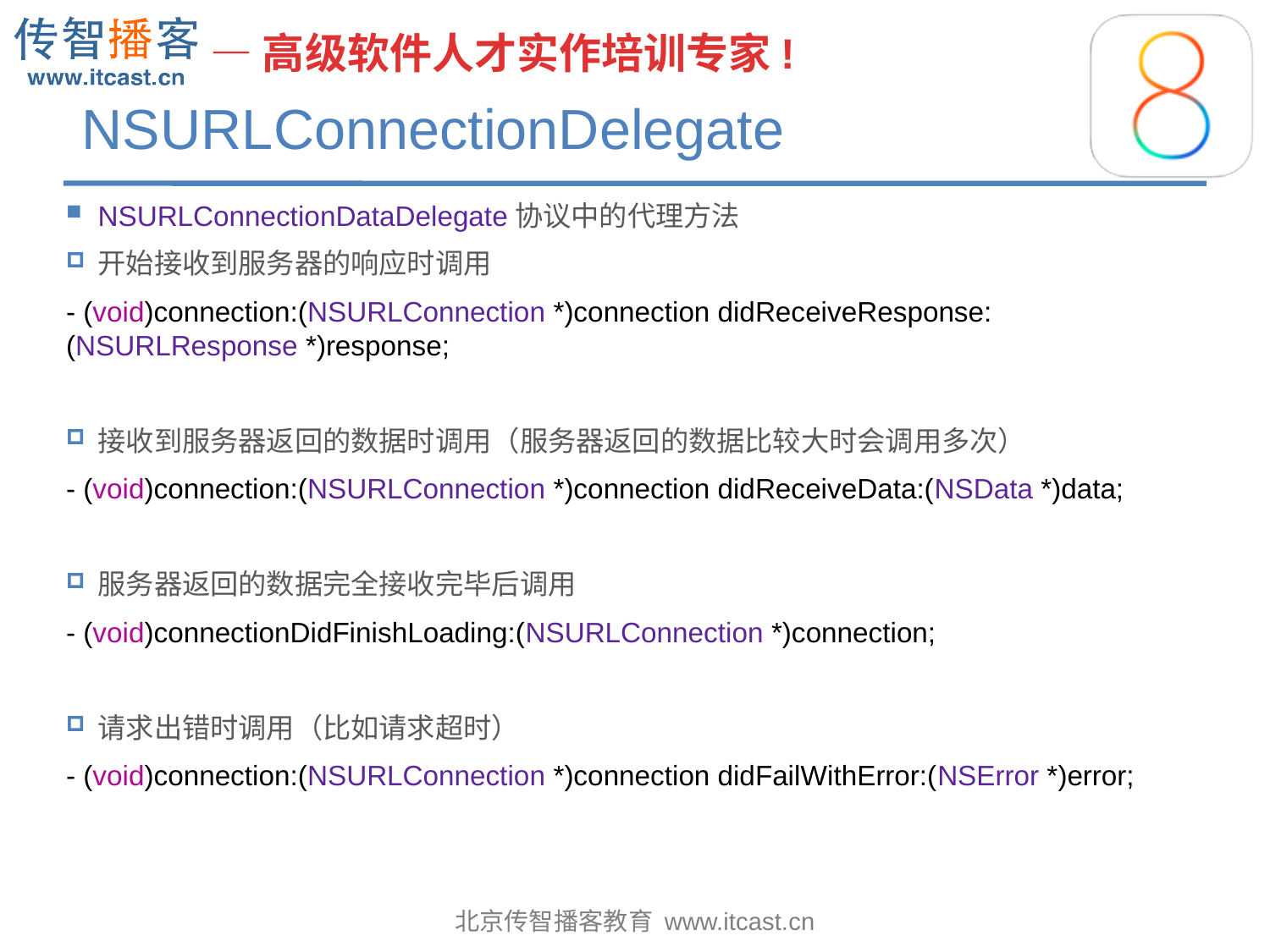

# NSURLConnectionDelegate
NSURLConnectionDataDelegate协议中的代理方法
开始接收到服务器的响应时调用
- (void)connection:(NSURLConnection *)connection didReceiveResponse:(NSURLResponse *)response;

接收到服务器返回的数据时调用（服务器返回的数据比较大时会调用多次）
- (void)connection:(NSURLConnection *)connection didReceiveData:(NSData *)data;

服务器返回的数据完全接收完毕后调用
- (void)connectionDidFinishLoading:(NSURLConnection *)connection;

请求出错时调用（比如请求超时）
- (void)connection:(NSURLConnection *)connection didFailWithError:(NSError *)error;